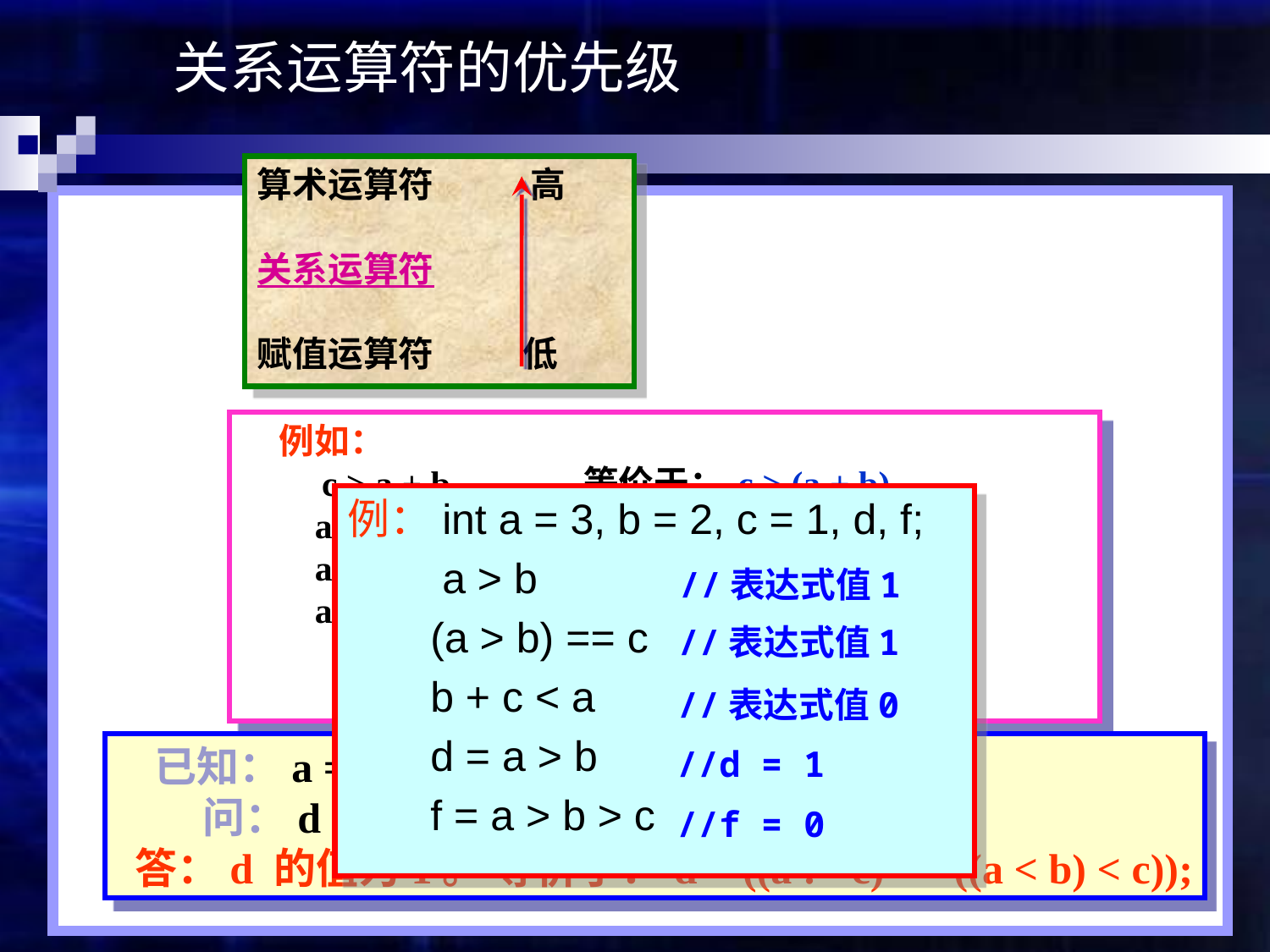

关系运算符的优先级
算术运算符            高

关系运算符

赋值运算符           低

例如：
  c > a + b              等价于：
    a > b != c             等价于：
    a == b < c            等价于：
    a = b > c              等价于：

c > (a + b)
例：int a = 3, b = 2, c = 1, d, f;
        a > b
       (a > b) == c
       b + c < a
       d = a > b
       f = a > b > c
(a > b) != c
a == (b < c)
//表达式值1
a = (b > c)
//表达式值1
//表达式值0
已知：a = 1; b = 2; c = 3;
    问：d = a != c == a < b < c;的值？

//d = 1
//f = 0
答：d 的值为1。 等价于：d = ((a != c) == ((a < b) < c));